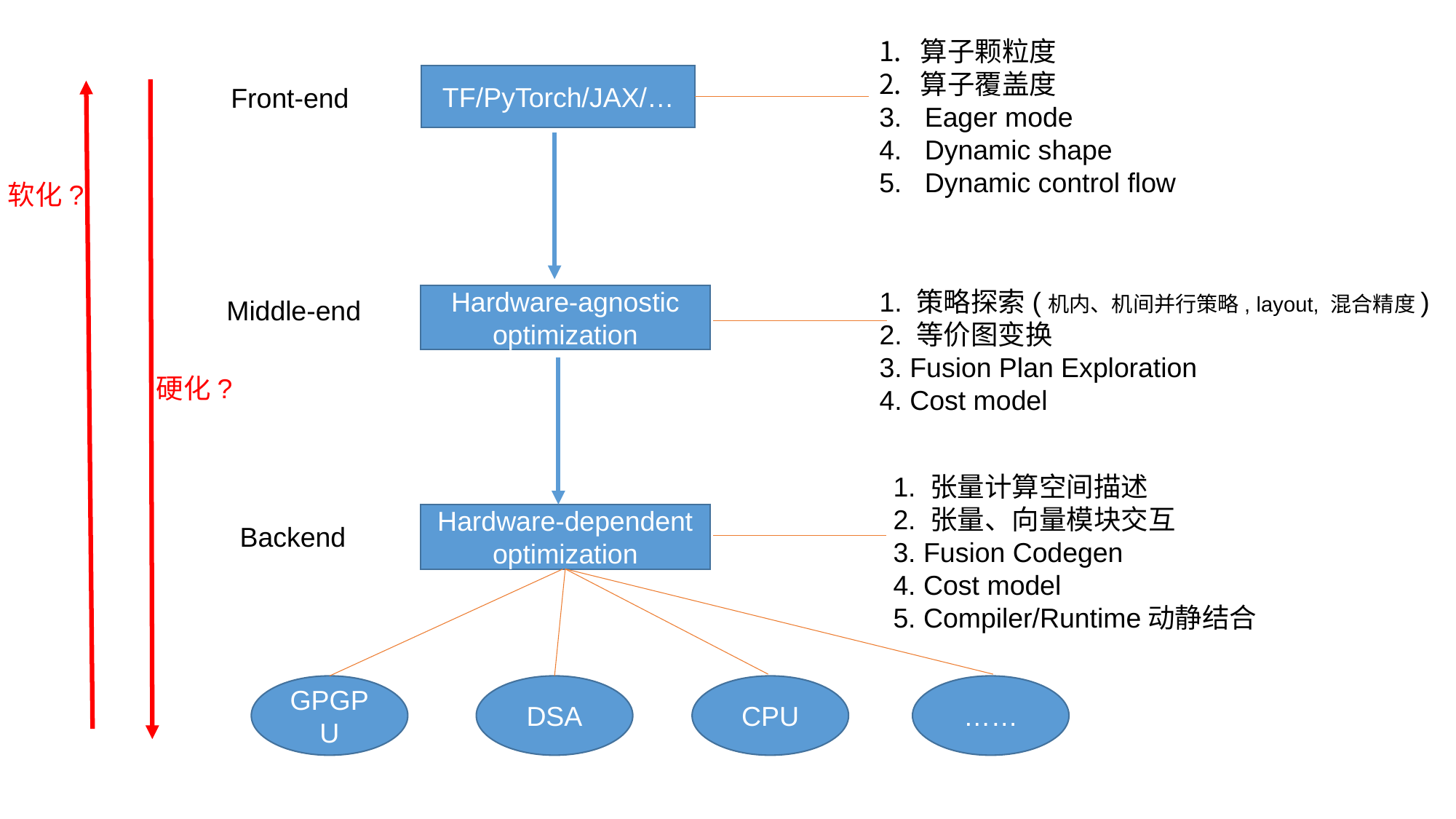

算子颗粒度
算子覆盖度
3.   Eager mode
4.   Dynamic shape
5.   Dynamic control flow
TF/PyTorch/JAX/…
Front-end
软化?
1. 策略探索(机内、机间并行策略, layout, 混合精度)
2. 等价图变换
3. Fusion Plan Exploration
4. Cost model
Hardware-agnostic optimization
Middle-end
硬化?
1. 张量计算空间描述
2. 张量、向量模块交互
3. Fusion Codegen
4. Cost model
5. Compiler/Runtime动静结合
Hardware-dependent optimization
Backend
……
CPU
GPGPU
DSA